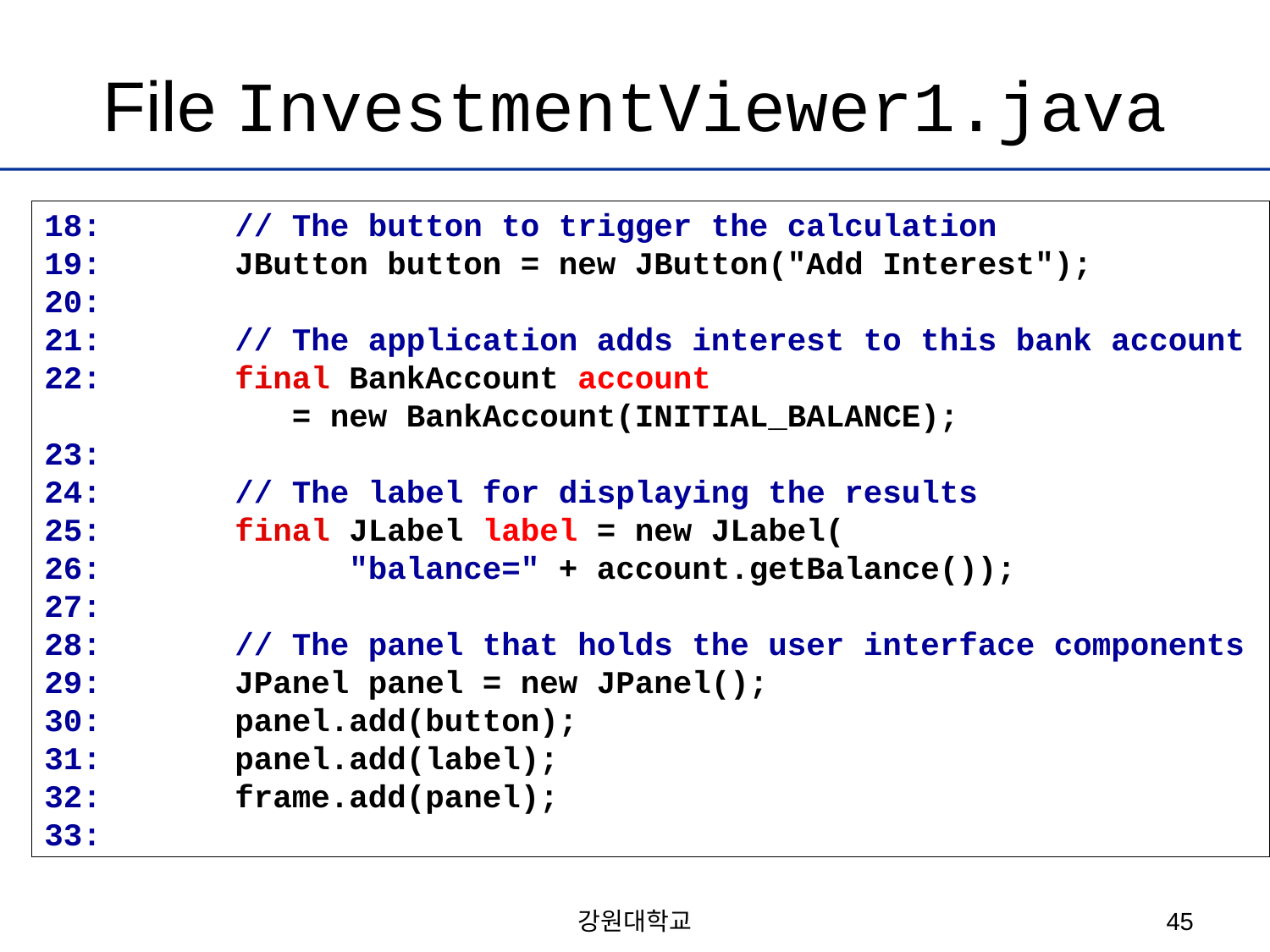

# File InvestmentViewer1.java

18:       // The button to trigger the calculation
19:       JButton button = new JButton("Add Interest");
20:
21:       // The application adds interest to this bank account
22:       final BankAccount account
             = new BankAccount(INITIAL_BALANCE);
23:
24:       // The label for displaying the results
25:       final JLabel label = new JLabel(
26:             "balance=" + account.getBalance());
27:
28:       // The panel that holds the user interface components
29:       JPanel panel = new JPanel();
30:       panel.add(button);
31:       panel.add(label);
32:       frame.add(panel);
33:
강원대학교
45